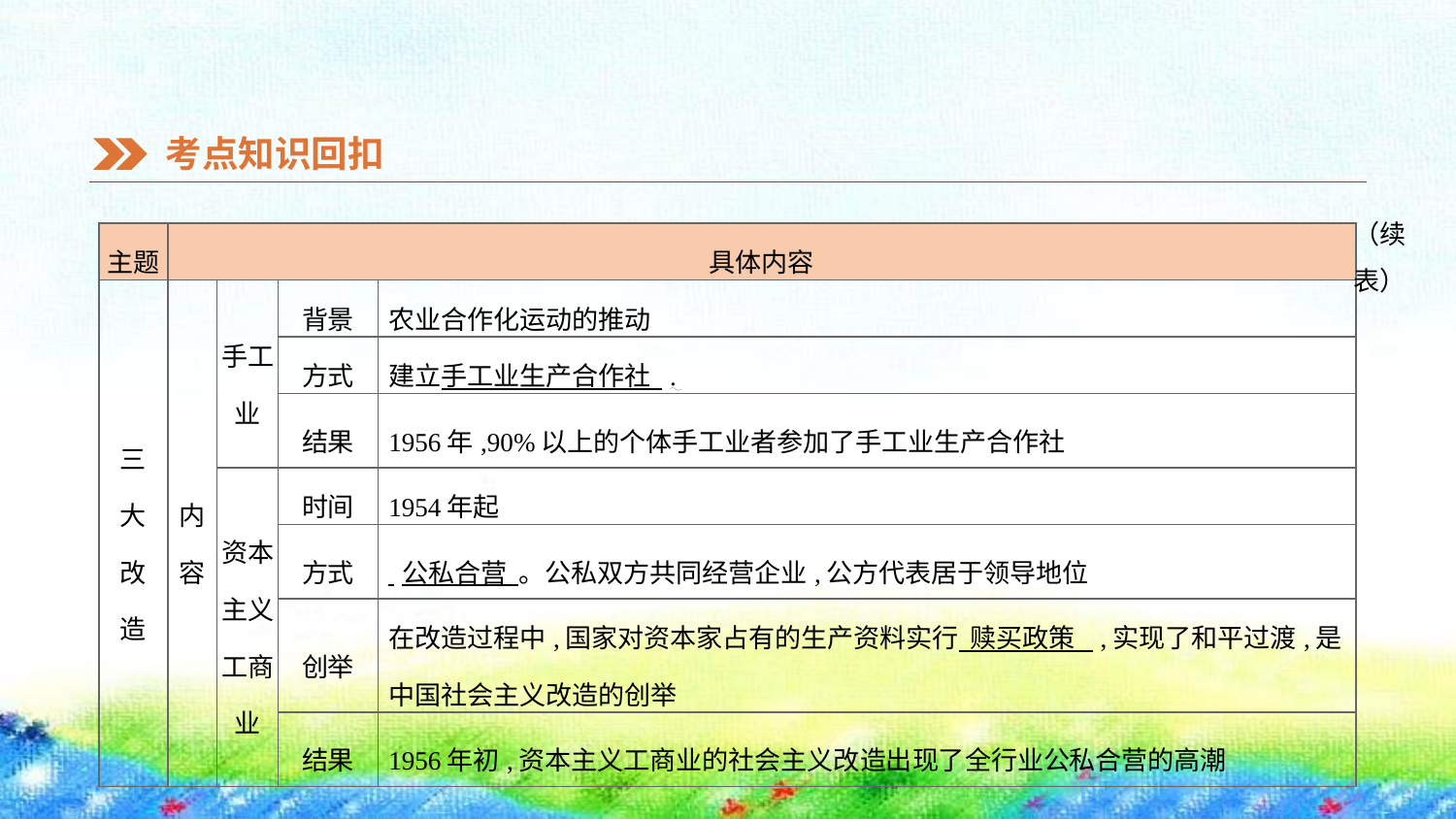

考点知识回扣

（续表）
| 主题 | 具体内容 |  |  |  |
| --- | --- | --- | --- | --- |
| 三 大 改 造 | 内 容 | 手工业 | 背景 | 农业合作化运动的推动 |
|  |  |  | 方式 | 建立手工业生产合作社 . |
|  |  |  | 结果 | 1956年,90%以上的个体手工业者参加了手工业生产合作社 |
|  |  | 资本主义 工商业 | 时间 | 1954年起 |
|  |  |  | 方式 | 公私合营 。公私双方共同经营企业,公方代表居于领导地位 |
|  |  |  | 创举 | 在改造过程中,国家对资本家占有的生产资料实行 赎买政策 ,实现了和平过渡,是中国社会主义改造的创举 |
|  |  |  | 结果 | 1956年初,资本主义工商业的社会主义改造出现了全行业公私合营的高潮 |